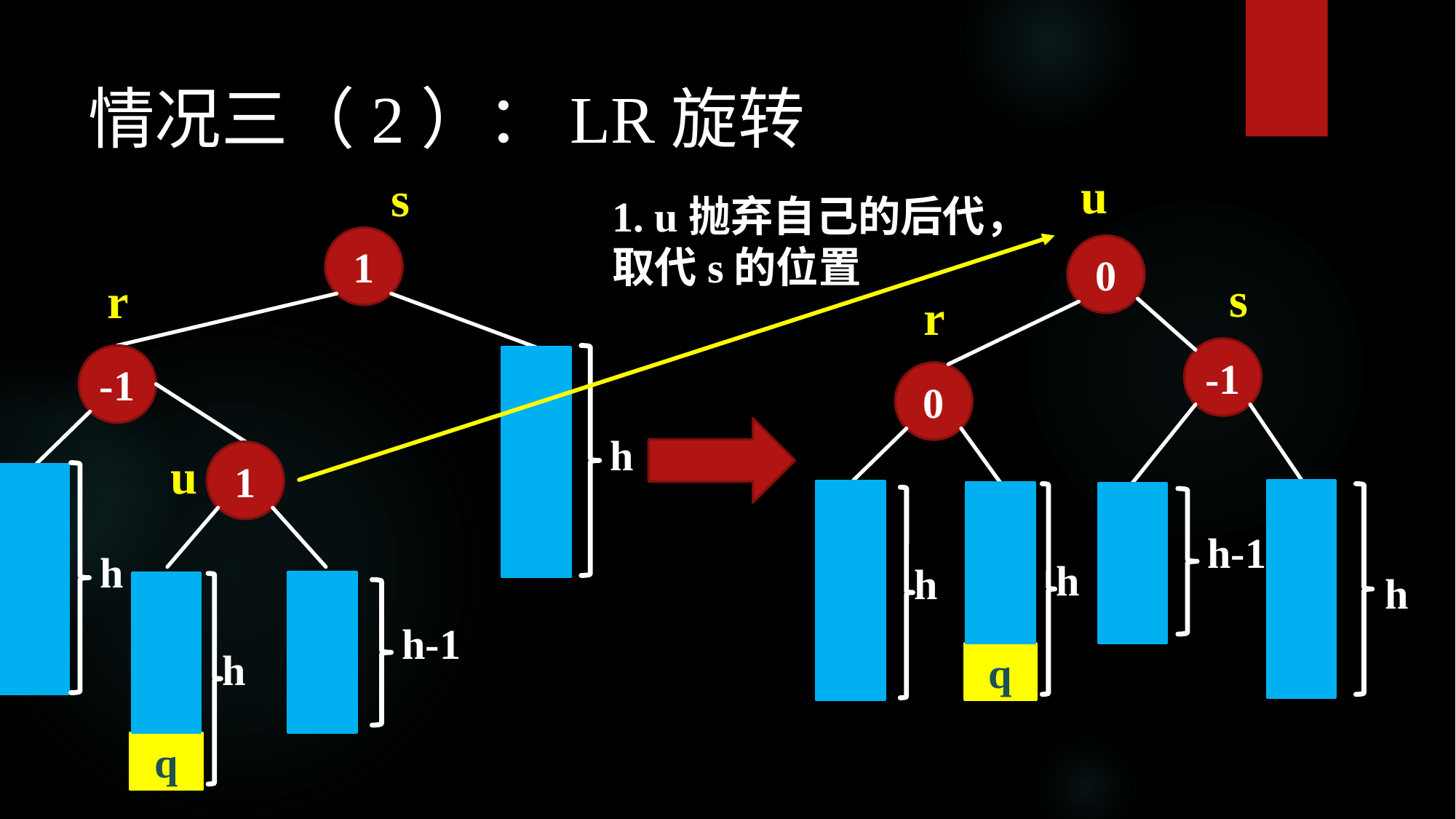

情况三（2）：LR旋转
u
0
s
r
-1
0

h-1
h
h
q

h
s
1
r
-1

h
1

h-1
h
q
1. u抛弃自己的后代，取代s的位置

u

h